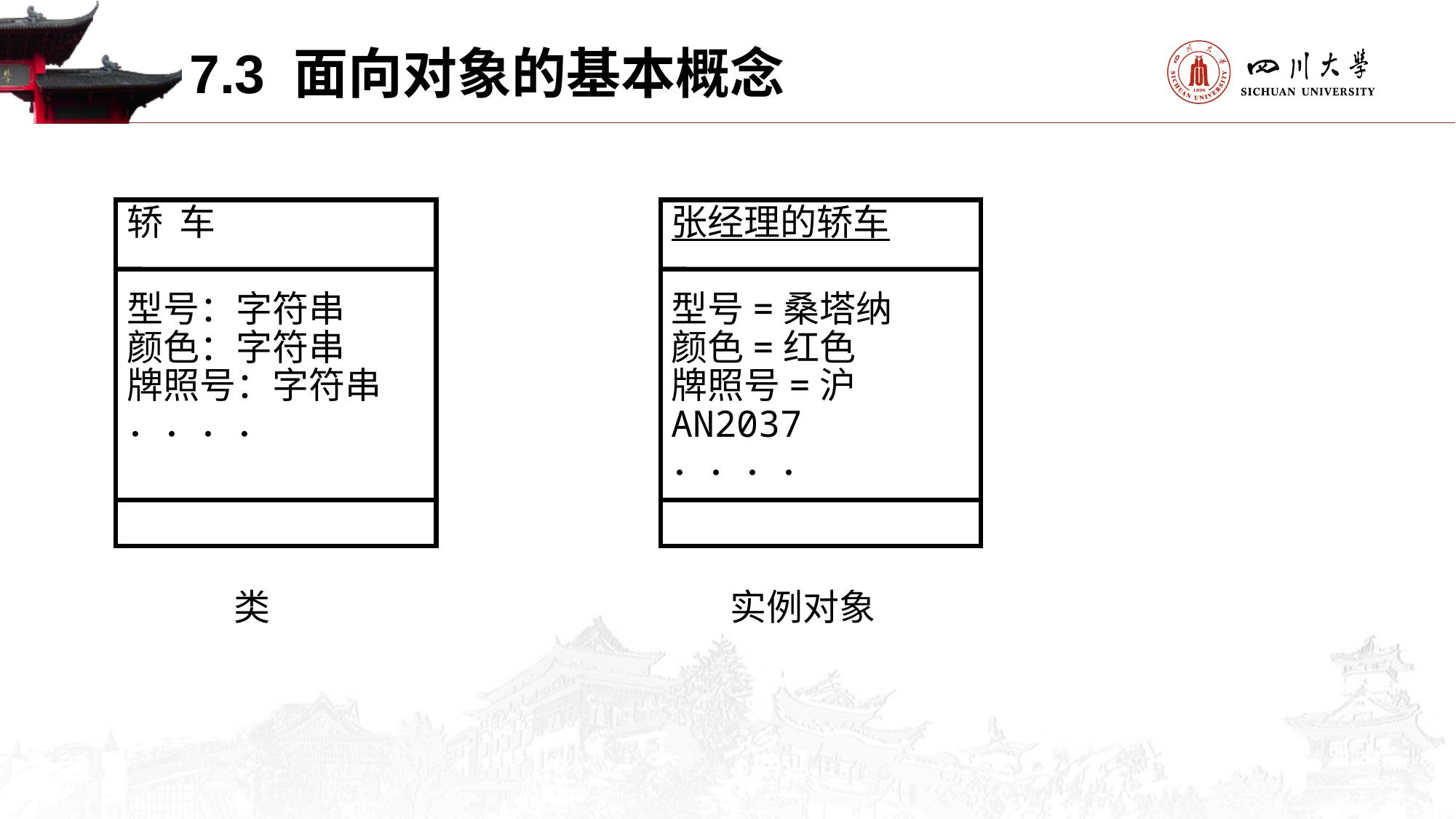

7.3 面向对象的基本概念

轿  车

型号：字符串
颜色：字符串
牌照号：字符串
．．．．
张经理的轿车

型号=桑塔纳
颜色=红色
牌照号=沪AN2037
．．．．

类
实例对象